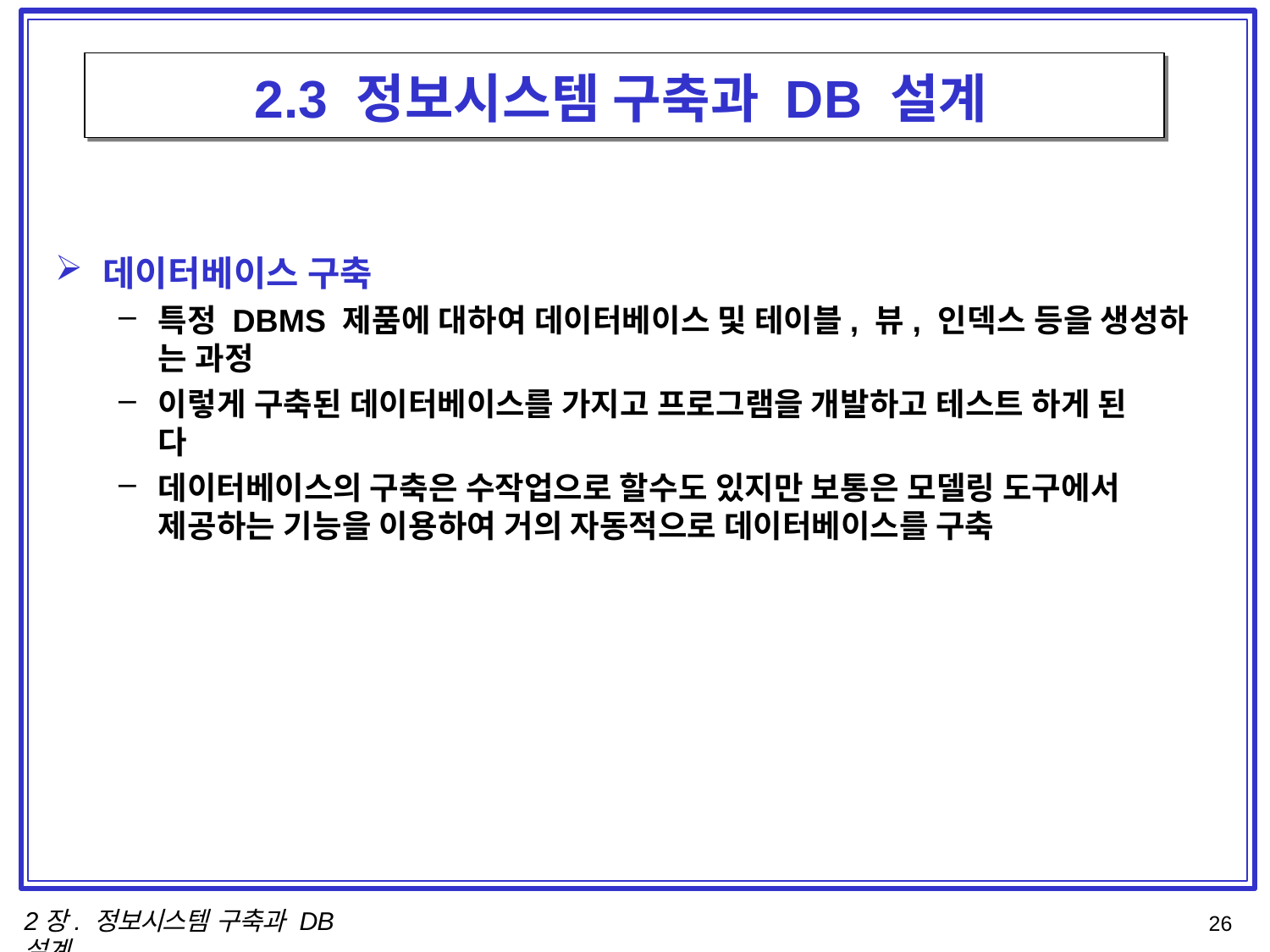

# 2.3 정보시스템 구축과 DB 설계
데이터베이스 구축
특정 DBMS 제품에 대하여 데이터베이스 및 테이블, 뷰, 인덱스 등을 생성하  는 과정
이렇게 구축된 데이터베이스를 가지고 프로그램을 개발하고 테스트 하게 된
다
데이터베이스의 구축은 수작업으로 할수도 있지만 보통은 모델링 도구에서  제공하는 기능을 이용하여 거의 자동적으로 데이터베이스를 구축
2장. 정보시스템 구축과 DB설계
26